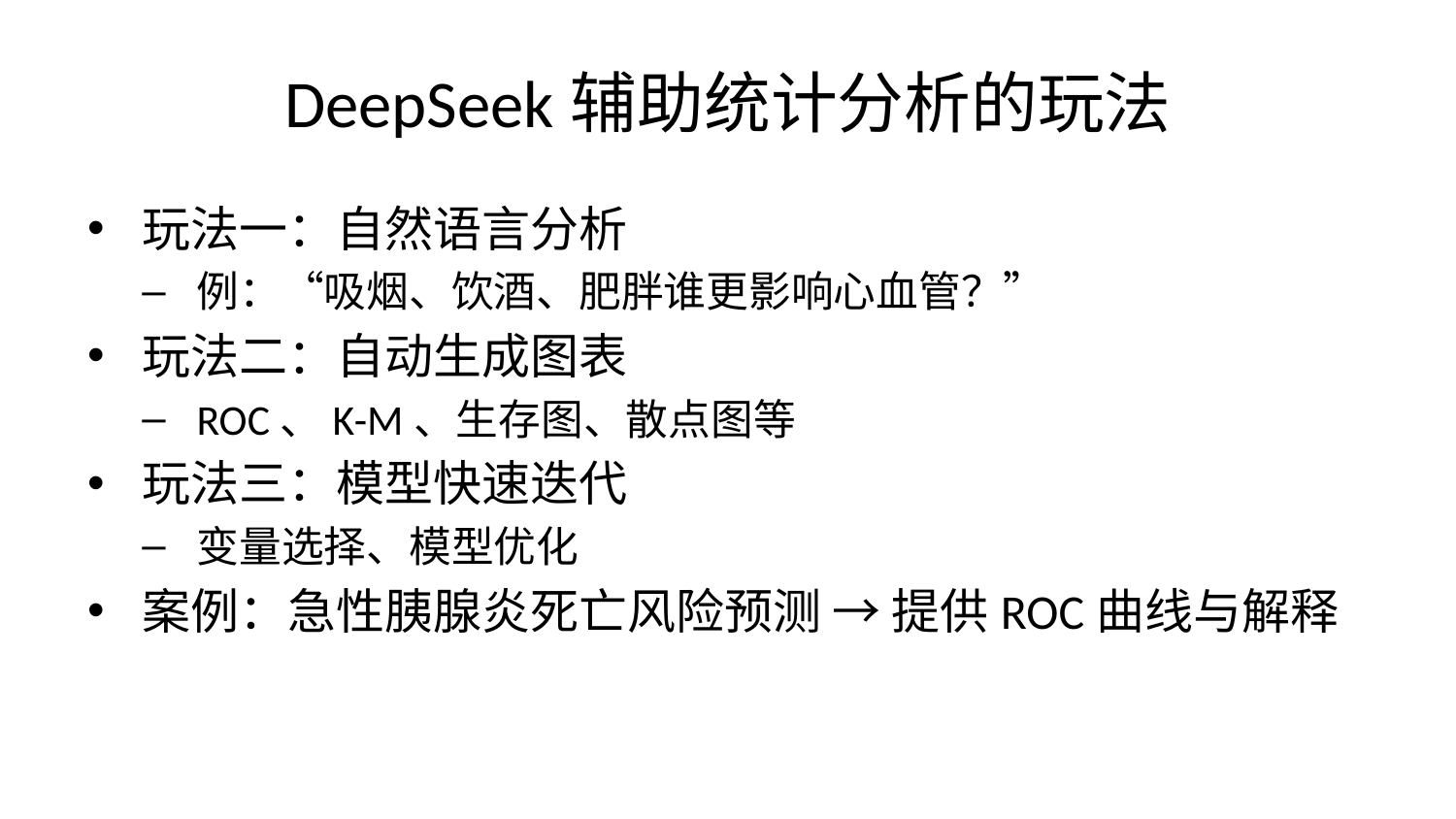

# DeepSeek辅助统计分析的玩法
玩法一：自然语言分析
例：“吸烟、饮酒、肥胖谁更影响心血管？”
玩法二：自动生成图表
ROC、K-M、生存图、散点图等
玩法三：模型快速迭代
变量选择、模型优化
案例：急性胰腺炎死亡风险预测 → 提供ROC曲线与解释